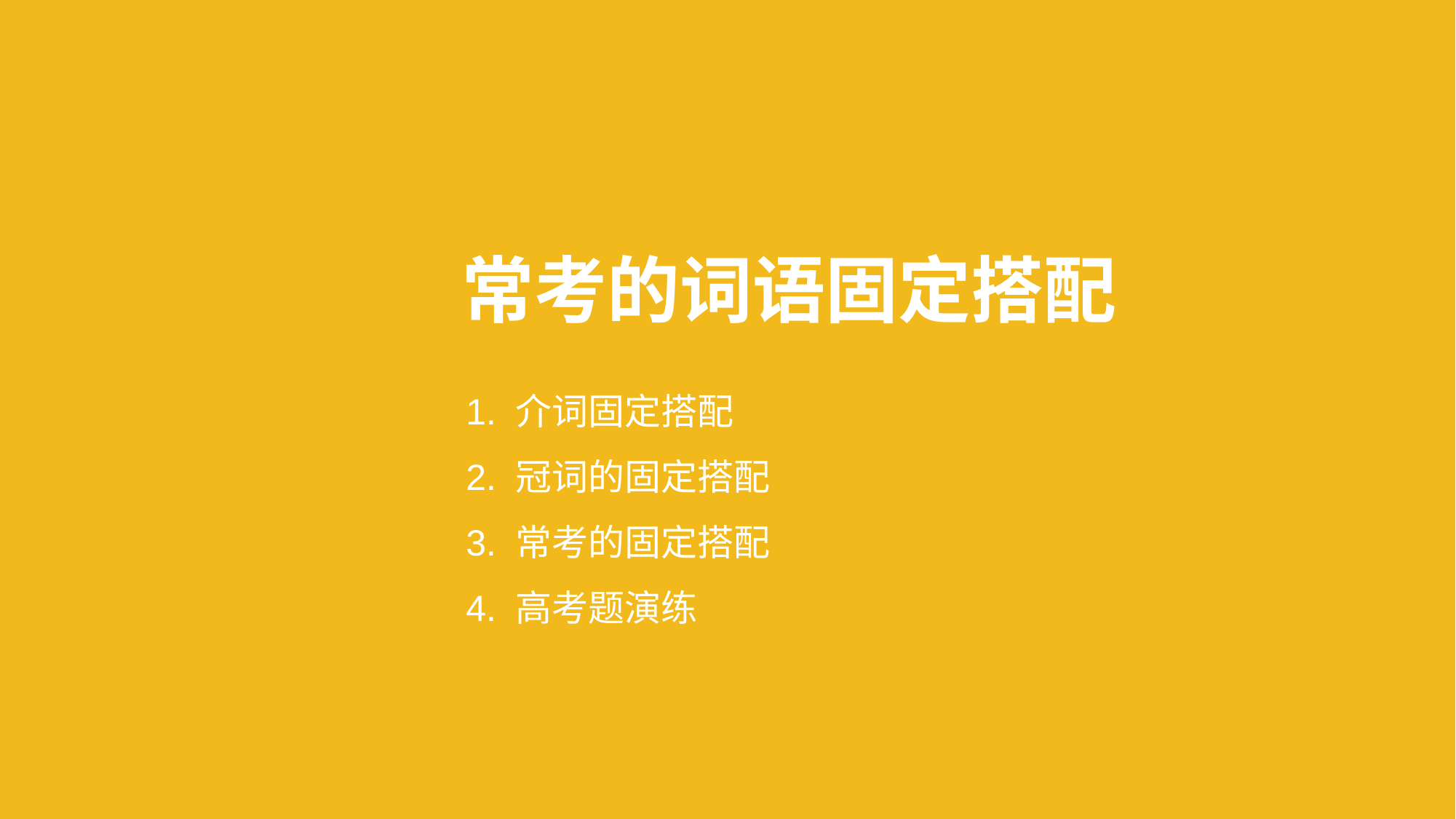

常考的词语固定搭配
1. 介词固定搭配
2. 冠词的固定搭配
3. 常考的固定搭配
4. 高考题演练